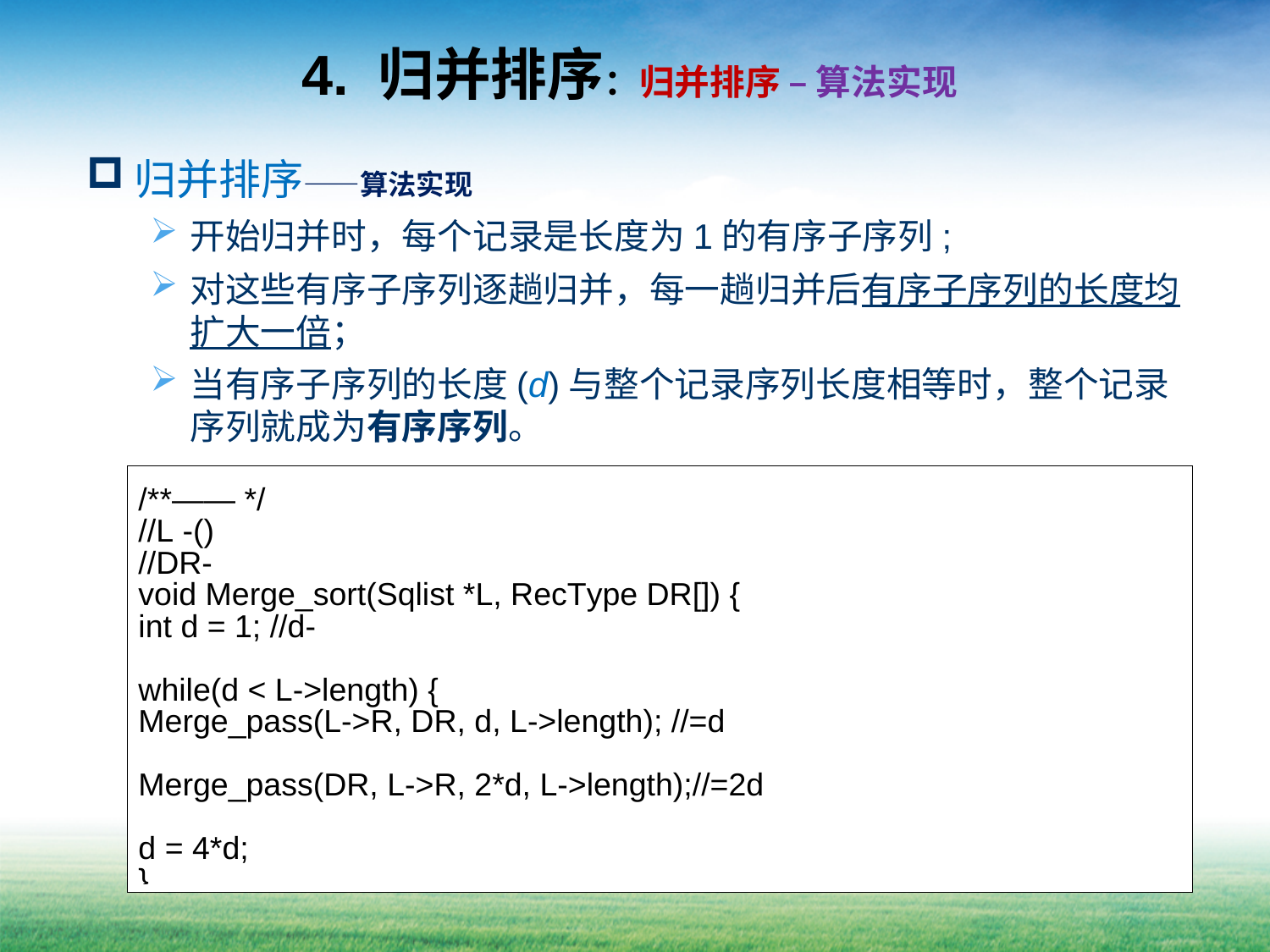

# 4. 归并排序：归并排序 – 算法实现
归并排序——算法实现
开始归并时，每个记录是长度为1的有序子序列;
对这些有序子序列逐趟归并，每一趟归并后有序子序列的长度均扩大一倍；
当有序子序列的长度(d)与整个记录序列长度相等时，整个记录序列就成为有序序列。